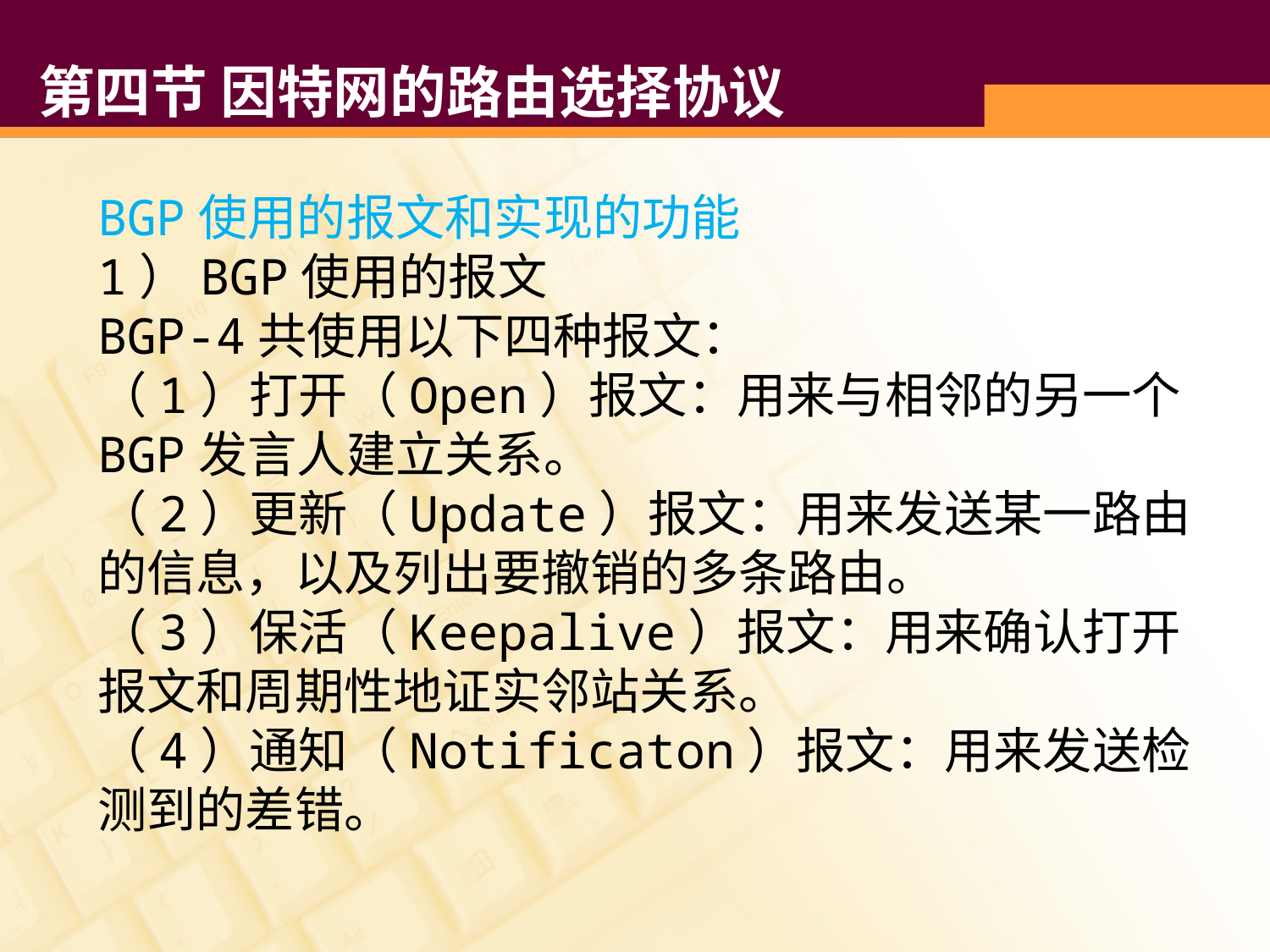

# 第四节 因特网的路由选择协议
BGP使用的报文和实现的功能
1）BGP使用的报文
BGP-4共使用以下四种报文：
（1）打开（Open）报文：用来与相邻的另一个BGP发言人建立关系。
（2）更新（Update）报文：用来发送某一路由的信息，以及列出要撤销的多条路由。
（3）保活（Keepalive）报文：用来确认打开报文和周期性地证实邻站关系。
（4）通知（Notificaton）报文：用来发送检测到的差错。